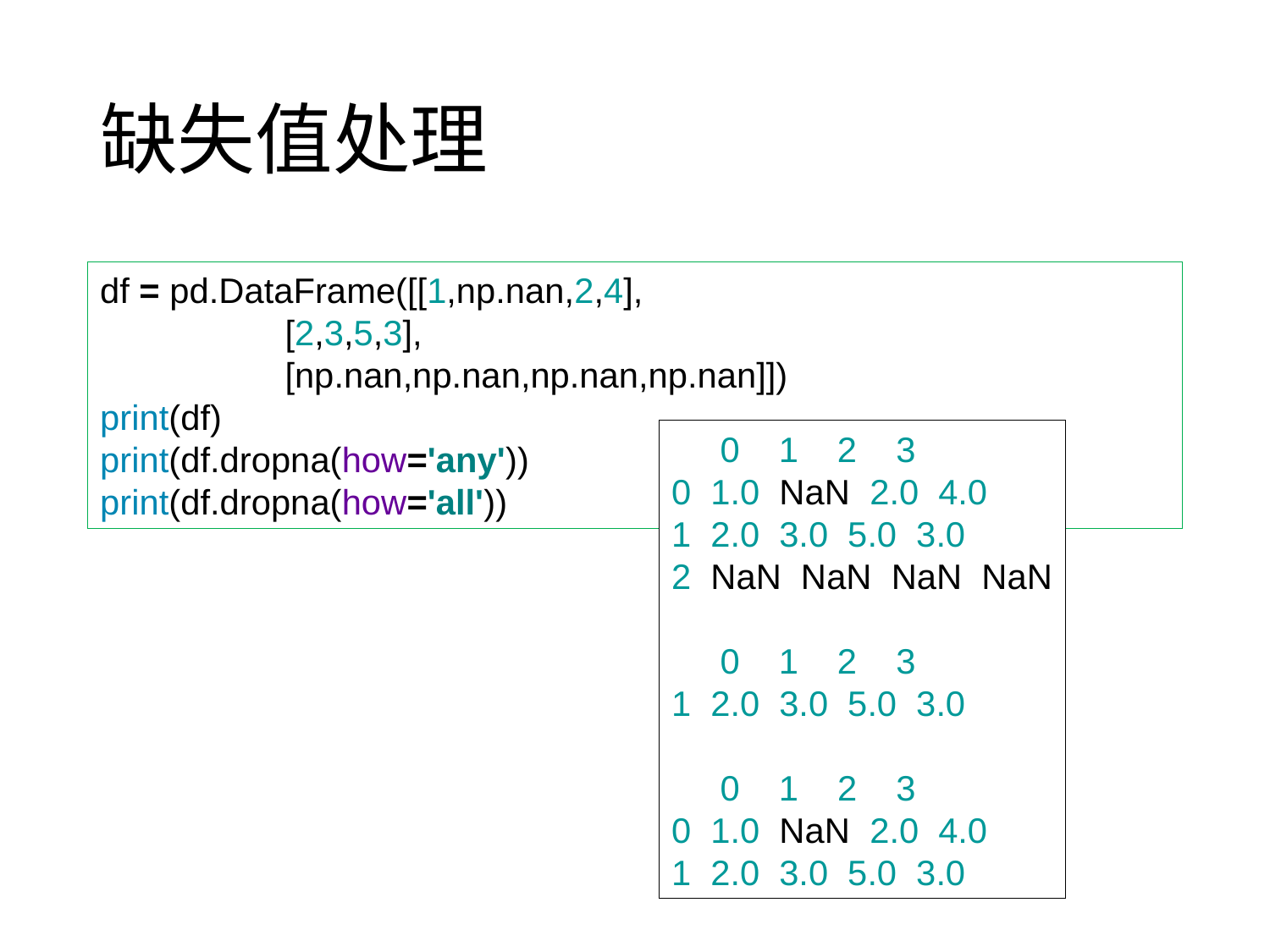

# 缺失值处理
df = pd.DataFrame([[1,np.nan,2,4],
                   [2,3,5,3],
                   [np.nan,np.nan,np.nan,np.nan]])
print(df)
print(df.dropna(how='any'))
print(df.dropna(how='all'))
     0    1    2    3
0  1.0  NaN  2.0  4.0
1  2.0  3.0  5.0  3.0
2  NaN  NaN  NaN  NaN
     0    1    2    3
1  2.0  3.0  5.0  3.0
     0    1    2    3
0  1.0  NaN  2.0  4.0
1  2.0  3.0  5.0  3.0
47